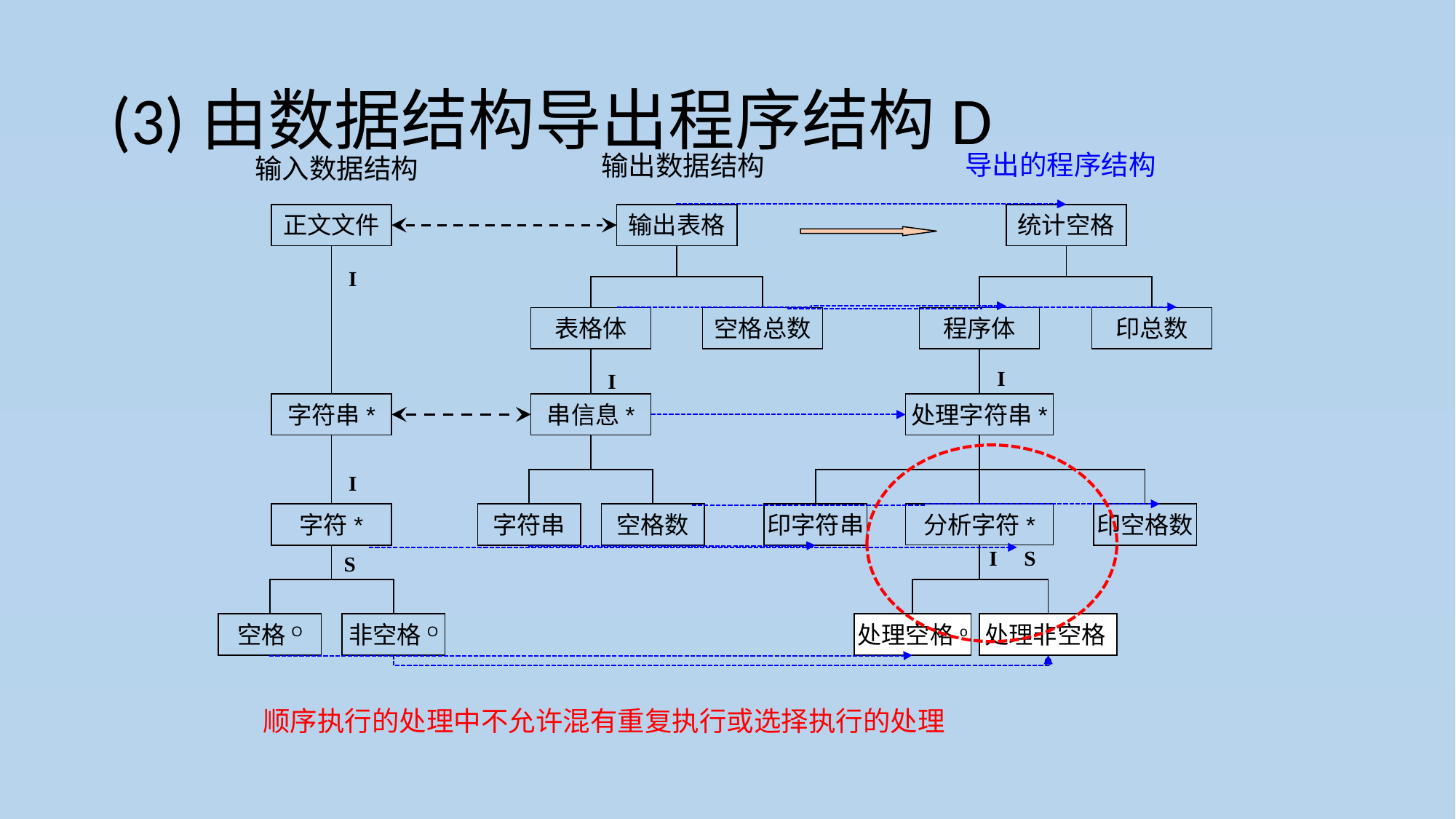

# (3)由数据结构导出程序结构D
导出的程序结构
输出数据结构
输入数据结构
正文文件
输出表格
统计空格

I
表格体
空格总数
程序体
印总数
I
I
处理字符串*
字符串*
串信息*

I
字符*
字符串
空格数
印字符串
分析字符*
印空格数
S
I
S
空格O
非空格O
处理空格o
处理非空格o
顺序执行的处理中不允许混有重复执行或选择执行的处理